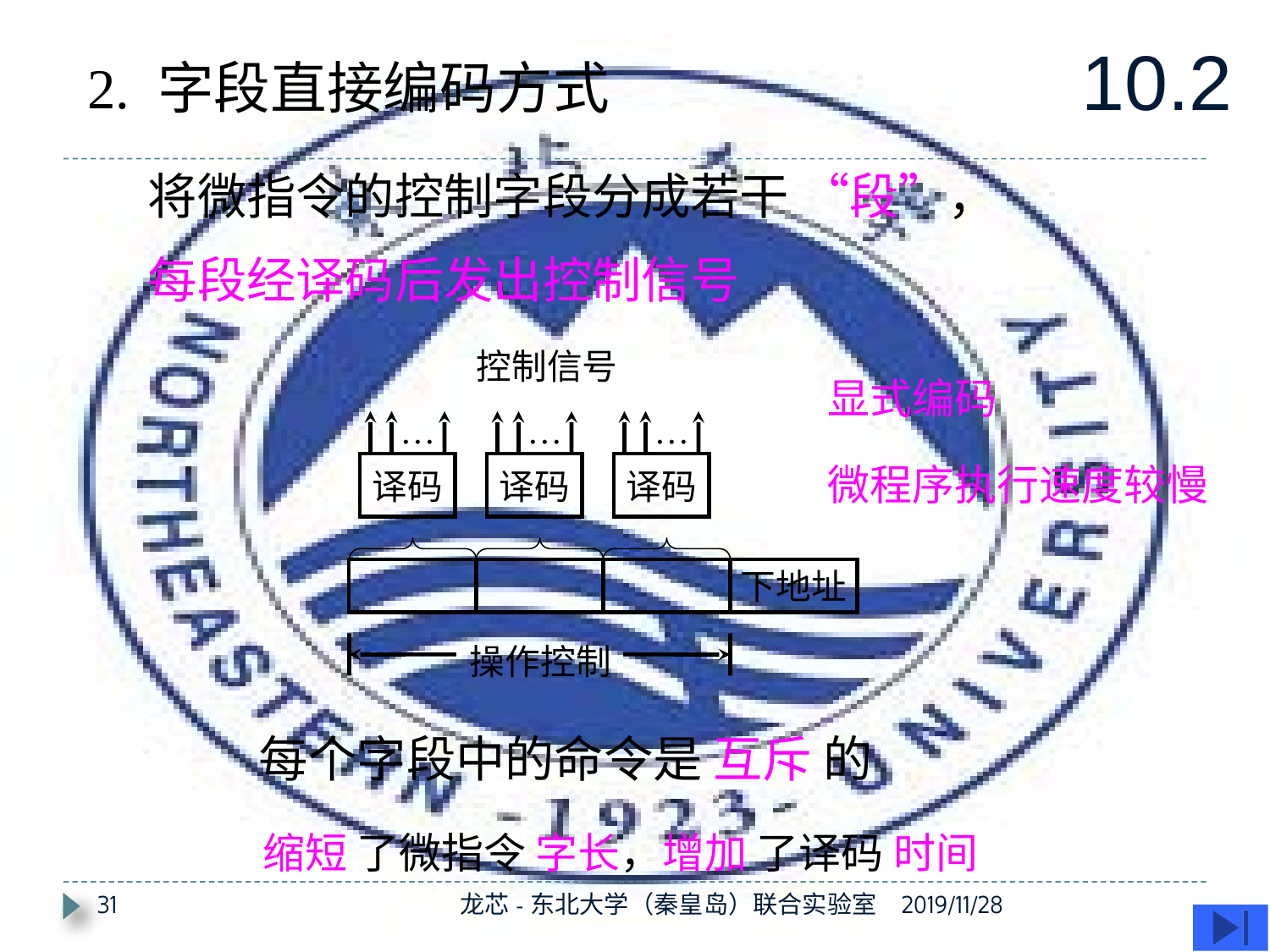

10.2
2. 字段直接编码方式
将微指令的控制字段分成若干 “段”，
每段经译码后发出控制信号
控制信号
…
…
…

译码
译码
译码

下地址
操作控制

显式编码
微程序执行速度较慢
每个字段中的命令是 互斥 的
缩短 了微指令 字长，增加 了译码 时间
31
龙芯-东北大学（秦皇岛）联合实验室
2019/11/28